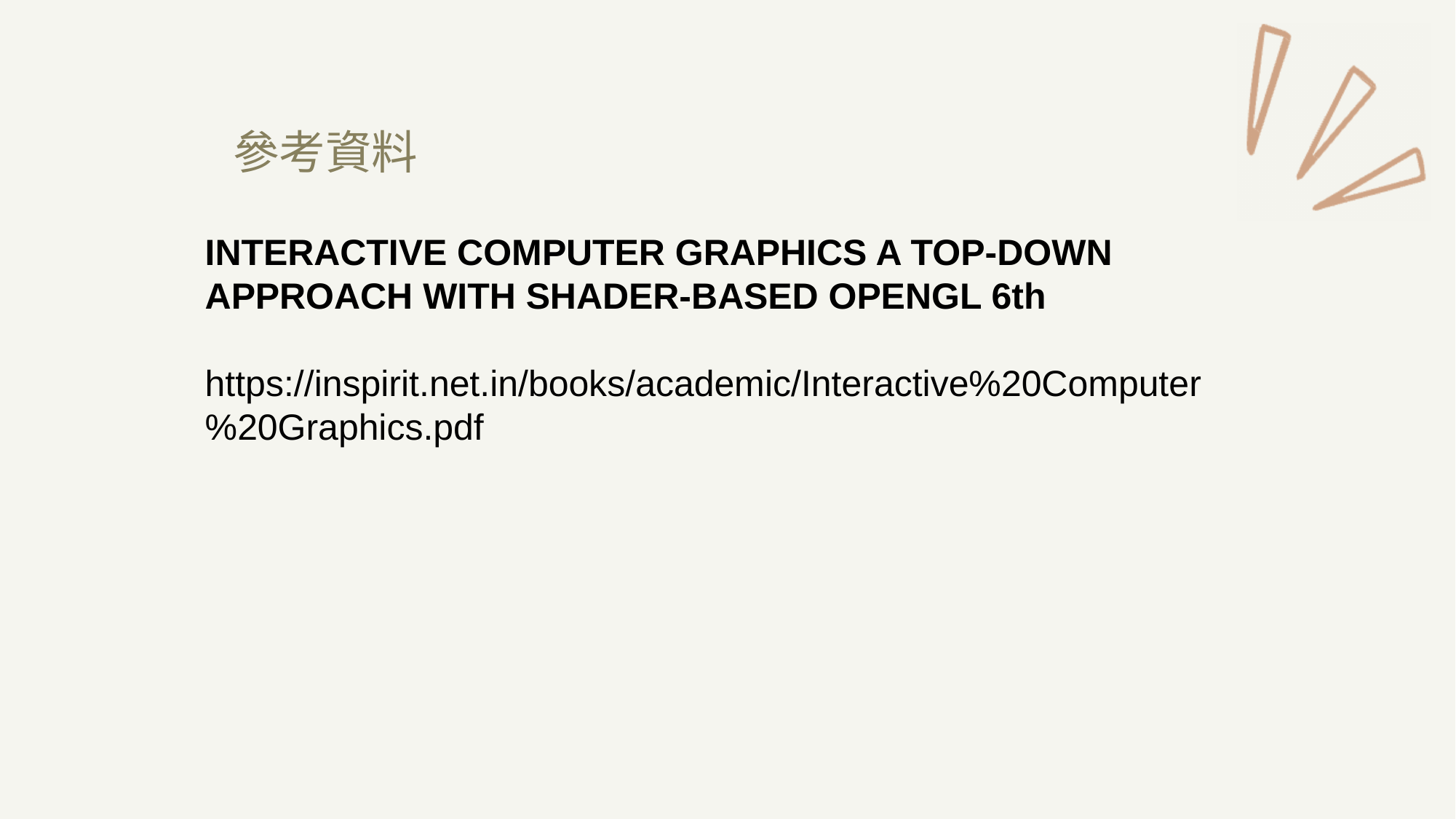

# 參考資料
INTERACTIVE COMPUTER GRAPHICS A TOP-DOWN APPROACH WITH SHADER-BASED OPENGL 6th

https://inspirit.net.in/books/academic/Interactive%20Computer%20Graphics.pdf